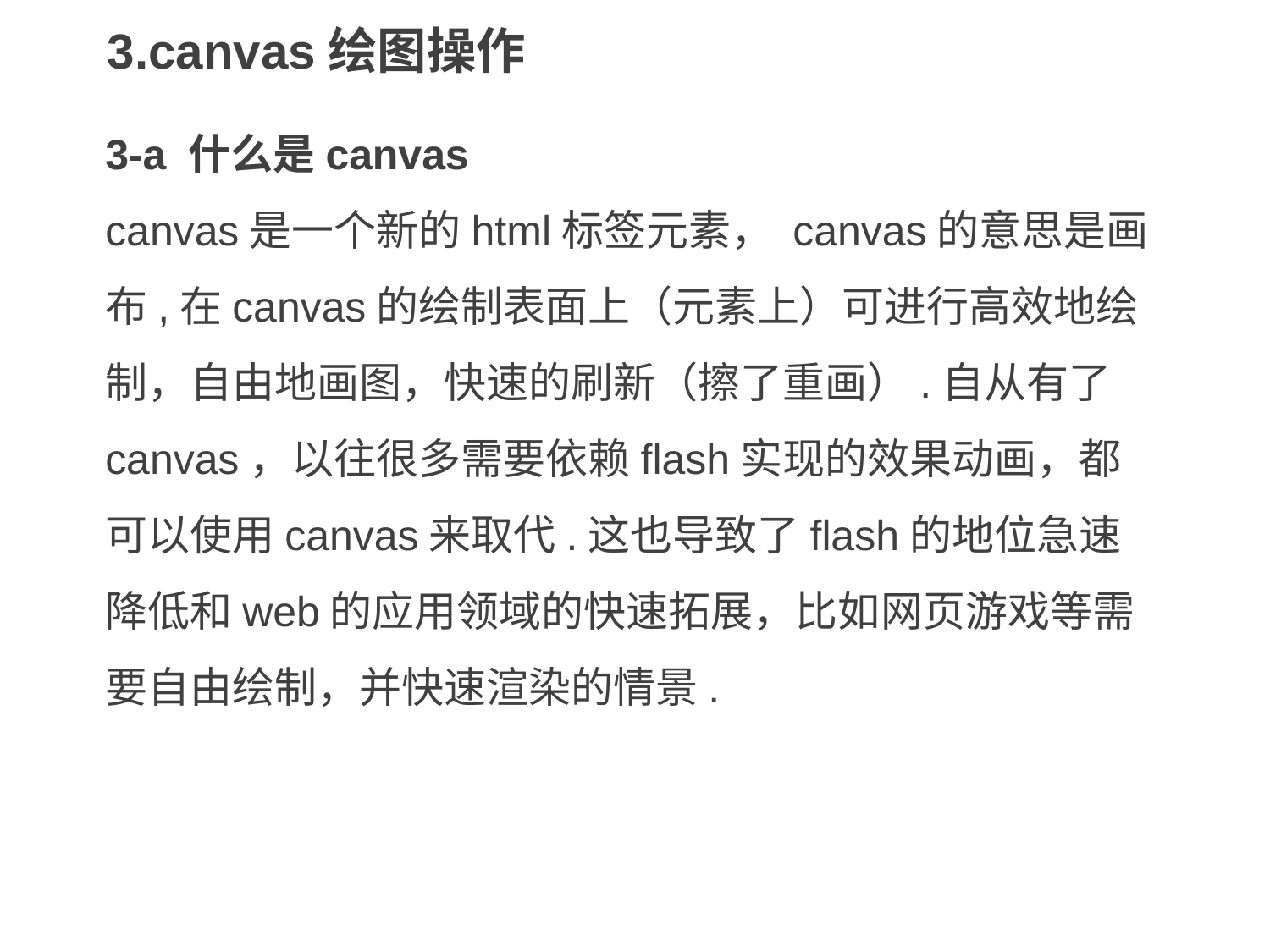

3.canvas绘图操作
3-a 什么是canvas
canvas是一个新的html标签元素， canvas的意思是画布,在canvas的绘制表面上（元素上）可进行高效地绘制，自由地画图，快速的刷新（擦了重画）.自从有了canvas，以往很多需要依赖flash实现的效果动画，都可以使用canvas来取代.这也导致了flash的地位急速降低和web的应用领域的快速拓展，比如网页游戏等需要自由绘制，并快速渲染的情景.